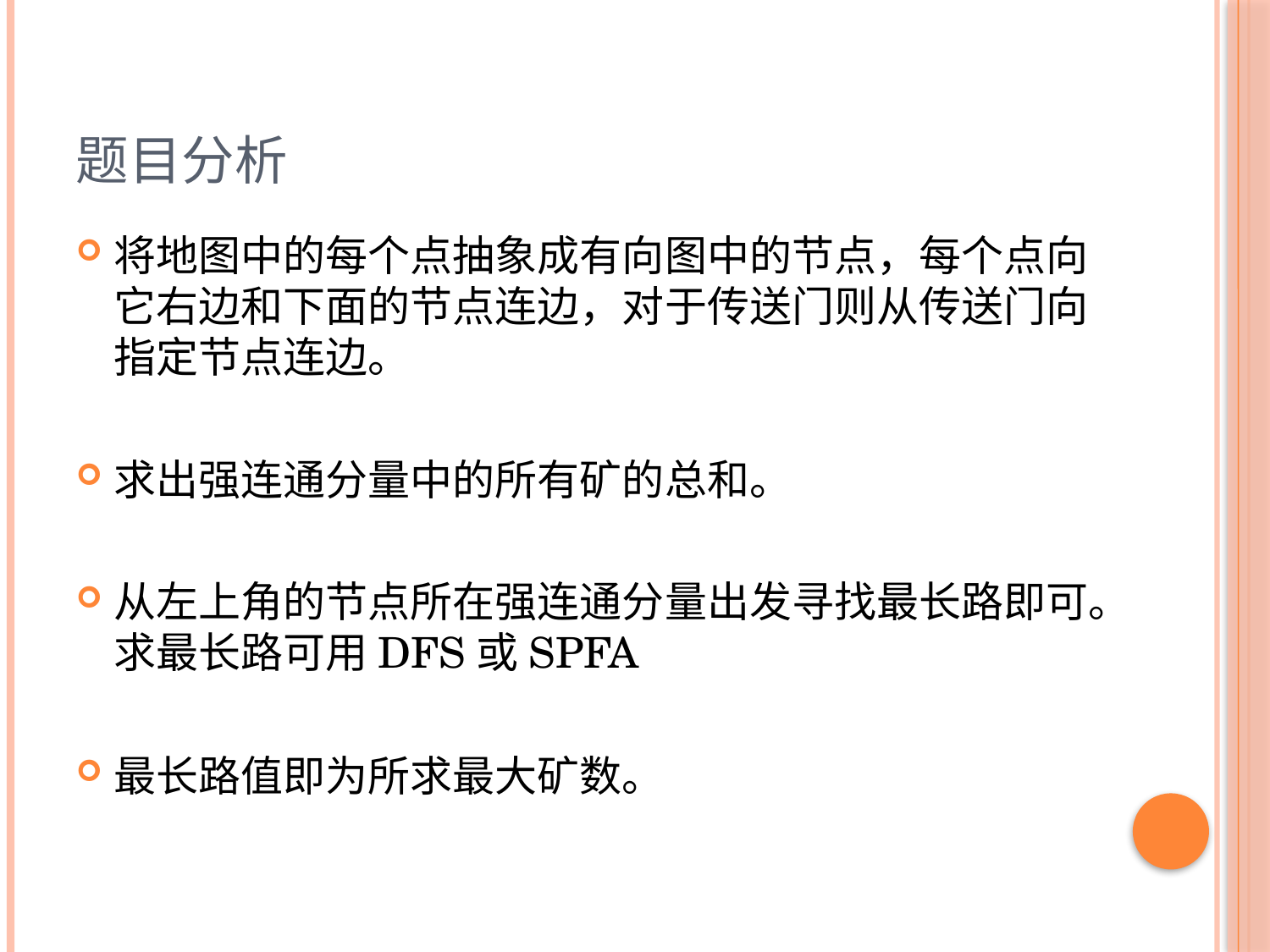

# 题目分析
将地图中的每个点抽象成有向图中的节点，每个点向它右边和下面的节点连边，对于传送门则从传送门向指定节点连边。

求出强连通分量中的所有矿的总和。

从左上角的节点所在强连通分量出发寻找最长路即可。求最长路可用DFS或SPFA

最长路值即为所求最大矿数。